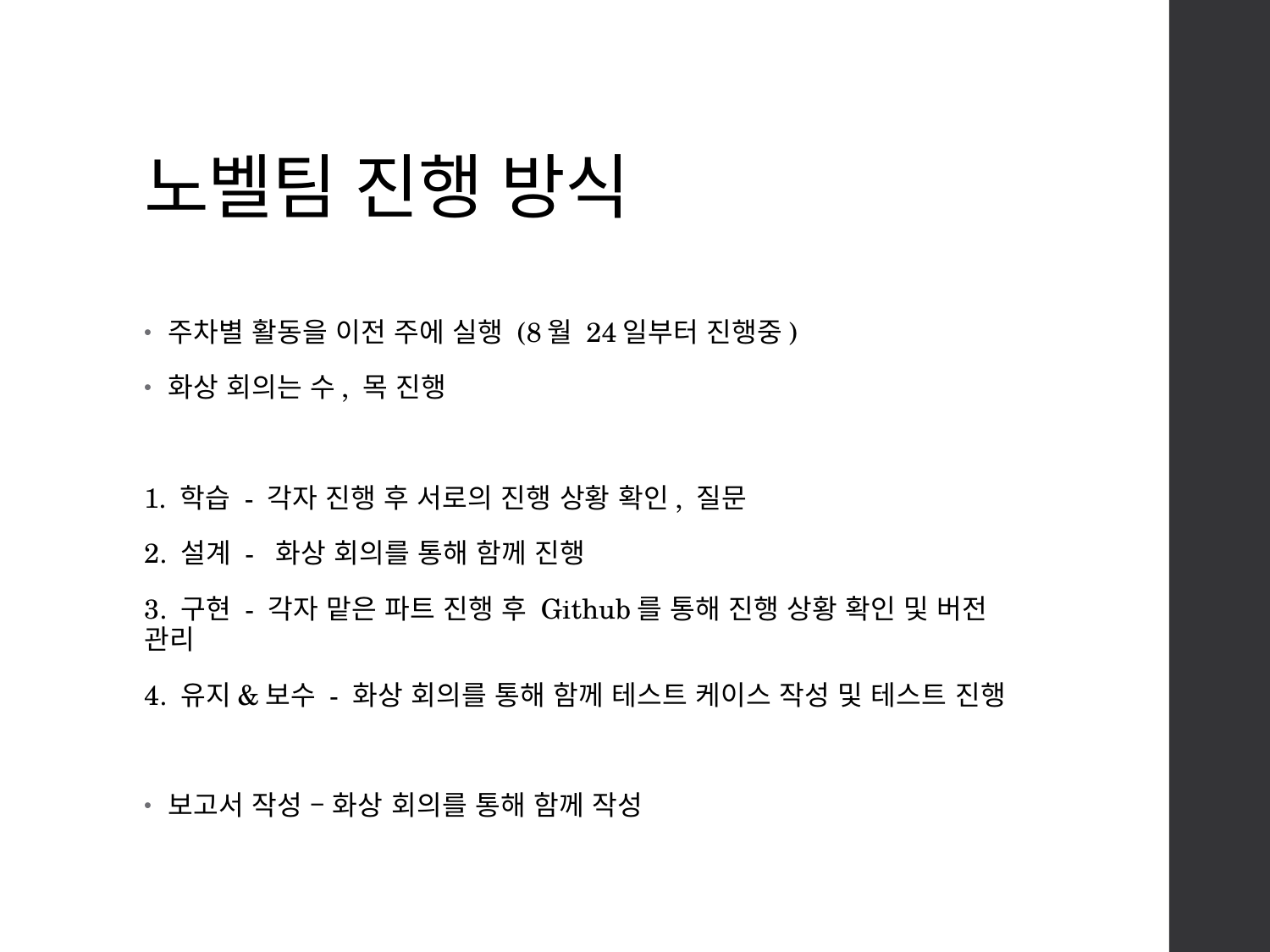

# 노벨팀 진행 방식

주차별 활동을 이전 주에 실행 (8월 24일부터 진행중)
화상 회의는 수, 목 진행

1. 학습 - 각자 진행 후 서로의 진행 상황 확인, 질문
2. 설계 -  화상 회의를 통해 함께 진행
3. 구현 - 각자 맡은 파트 진행 후 Github를 통해 진행 상황 확인 및 버전 관리
4. 유지&보수 - 화상 회의를 통해 함께 테스트 케이스 작성 및 테스트 진행

보고서 작성 – 화상 회의를 통해 함께 작성